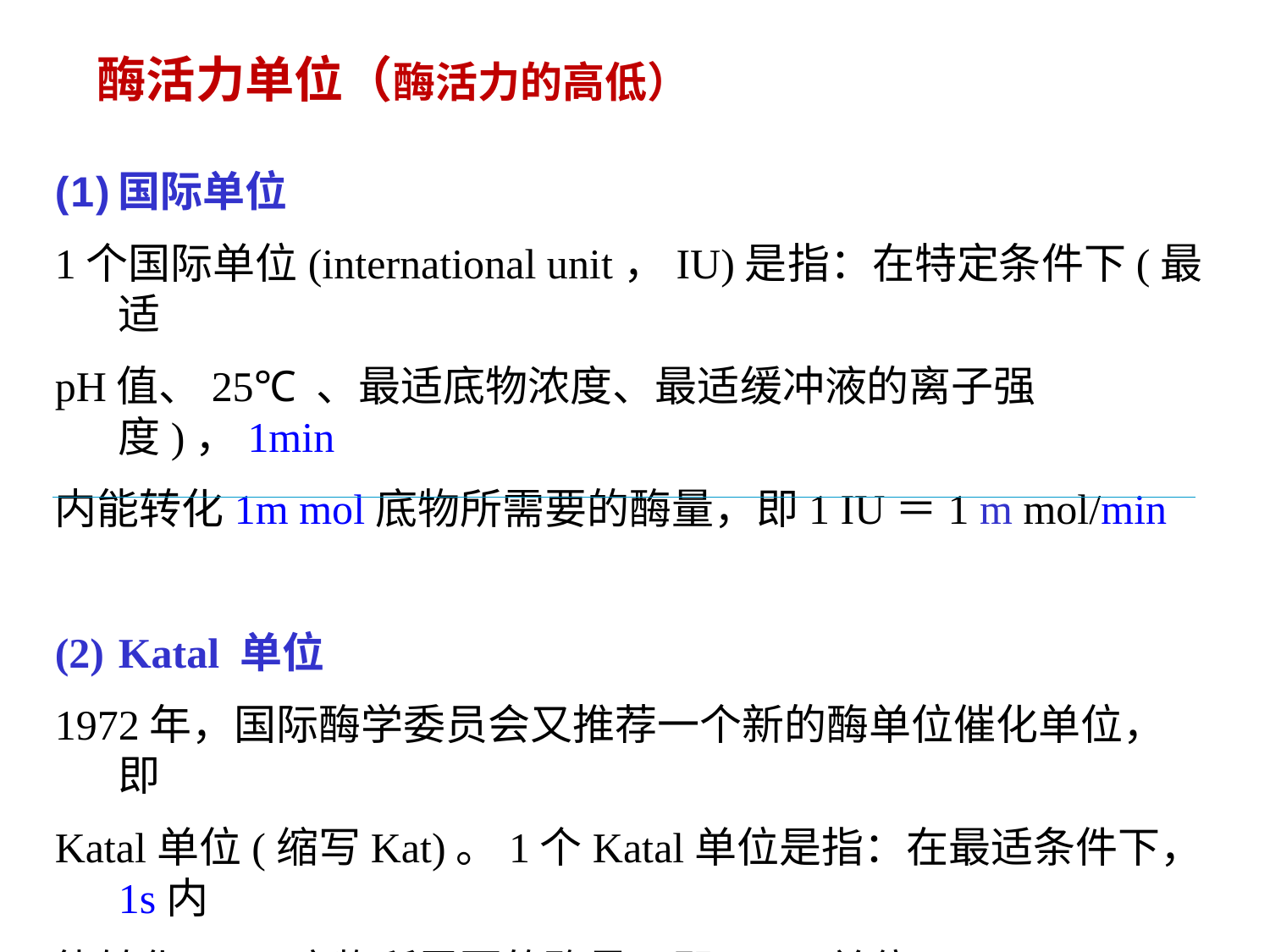

酶活力单位（酶活力的高低）
国际单位
1个国际单位(international unit，IU)是指：在特定条件下(最适
pH值、25℃ 、最适底物浓度、最适缓冲液的离子强度)，1min
内能转化1m mol底物所需要的酶量，即1 IU＝1 m mol/min

Katal 单位
1972年，国际酶学委员会又推荐一个新的酶单位催化单位，即
Katal单位(缩写Kat)。1个Katal单位是指：在最适条件下，1s内
能转化l mol底物所需要的酶量，即1 Kat单位＝1 mol/s。